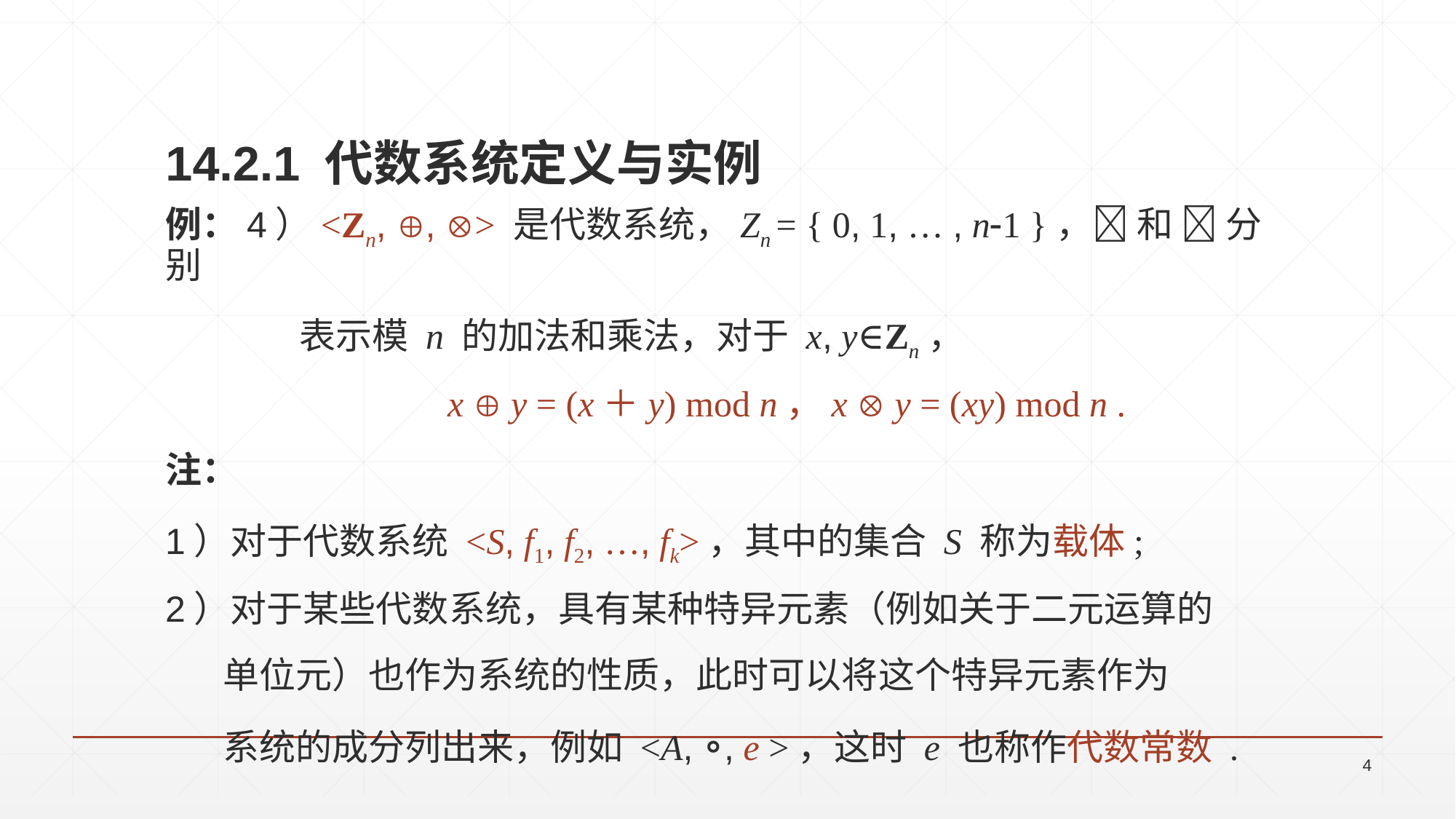

14.2.1 代数系统定义与实例
例：4）<Zn, ⊕, ⊗> 是代数系统，Zn = { 0, 1, … , n−1 }，⊕ 和 ⊗ 分别
	  表示模 n 的加法和乘法，对于 x, y∈Zn，
             x ⊕ y = (x＋y) mod n，x ⊗ y = (xy) mod n .
注：
1）对于代数系统 <S, f1, f2, …, fk>，其中的集合 S 称为载体;
2）对于某些代数系统，具有某种特异元素（例如关于二元运算的
      单位元）也作为系统的性质，此时可以将这个特异元素作为
      系统的成分列出来，例如 <A, ∘, e >，这时 e 也称作代数常数 .
4